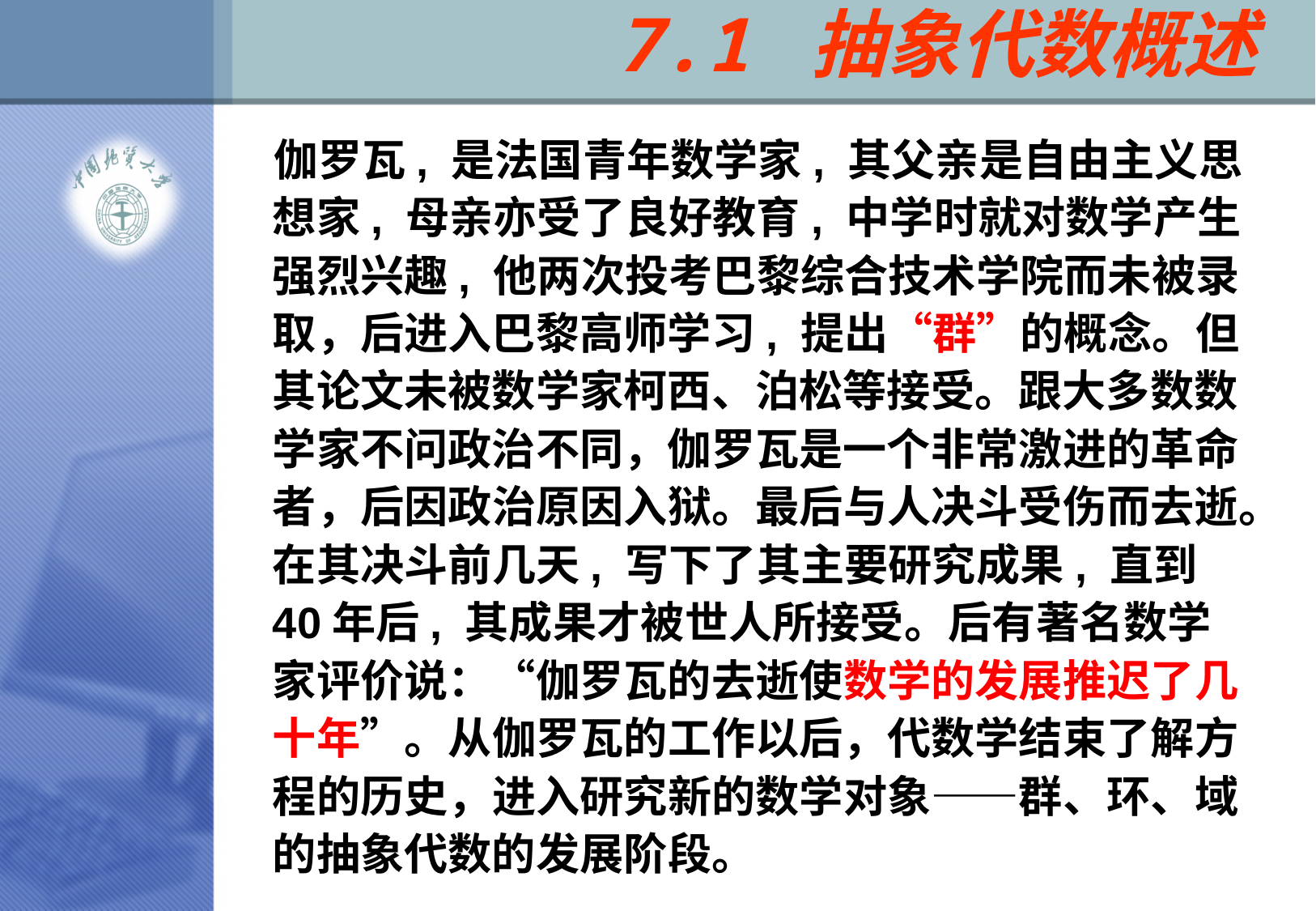

# 7.1 抽象代数概述
        伽罗瓦, 是法国青年数学家, 其父亲是自由主义思想家, 母亲亦受了良好教育, 中学时就对数学产生强烈兴趣, 他两次投考巴黎综合技术学院而未被录取，后进入巴黎高师学习, 提出“群”的概念。但其论文未被数学家柯西、泊松等接受。跟大多数数学家不问政治不同，伽罗瓦是一个非常激进的革命者，后因政治原因入狱。最后与人决斗受伤而去逝。在其决斗前几天, 写下了其主要研究成果, 直到40年后, 其成果才被世人所接受。后有著名数学家评价说：“伽罗瓦的去逝使数学的发展推迟了几十年”。从伽罗瓦的工作以后，代数学结束了解方程的历史，进入研究新的数学对象——群、环、域的抽象代数的发展阶段。